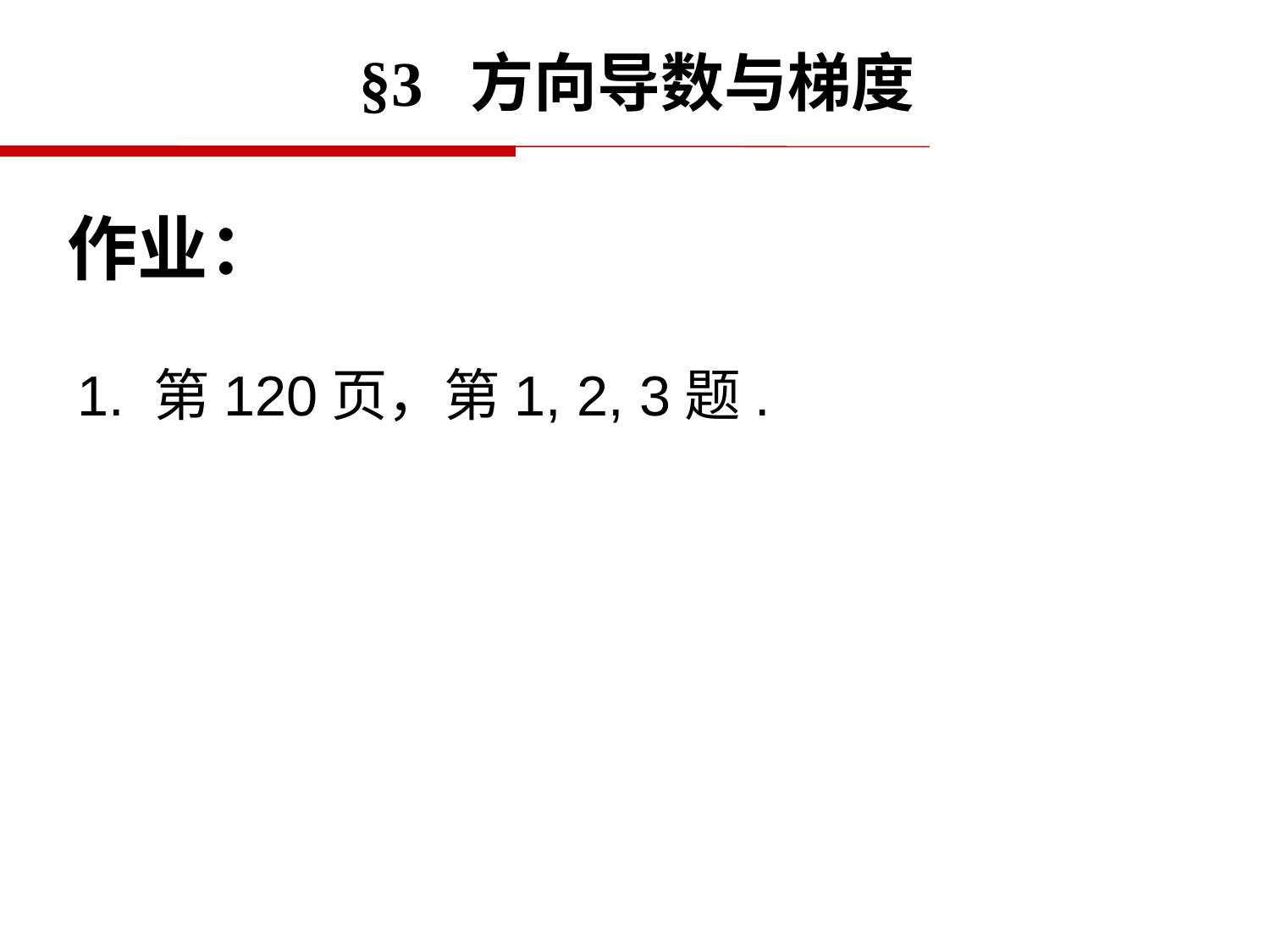

§3  方向导数与梯度
作业：
1. 第120页，第1, 2, 3题.